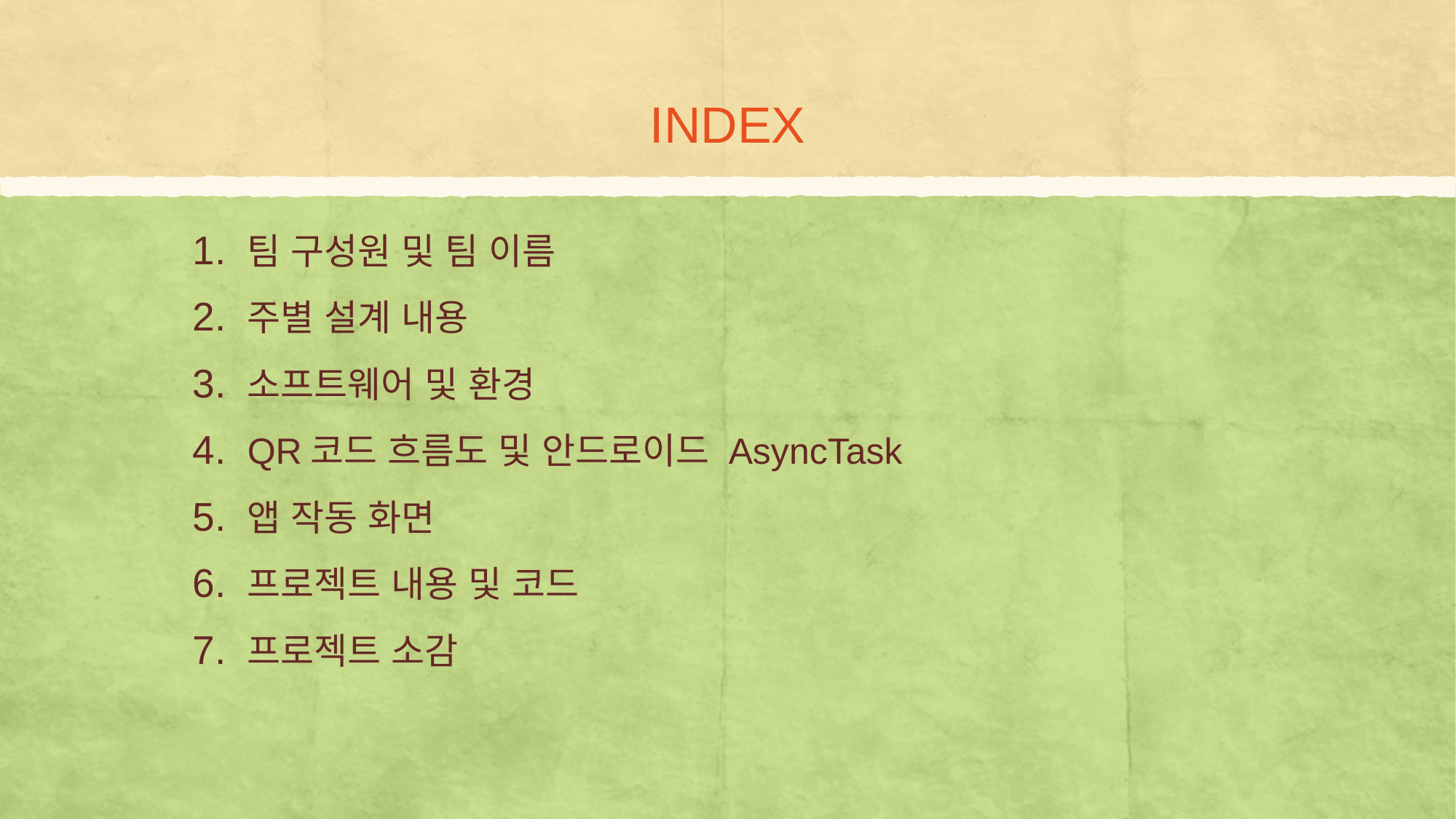

# INDEX
팀 구성원 및 팀 이름
주별 설계 내용
소프트웨어 및 환경
QR코드 흐름도 및 안드로이드 AsyncTask
앱 작동 화면
프로젝트 내용 및 코드
프로젝트 소감